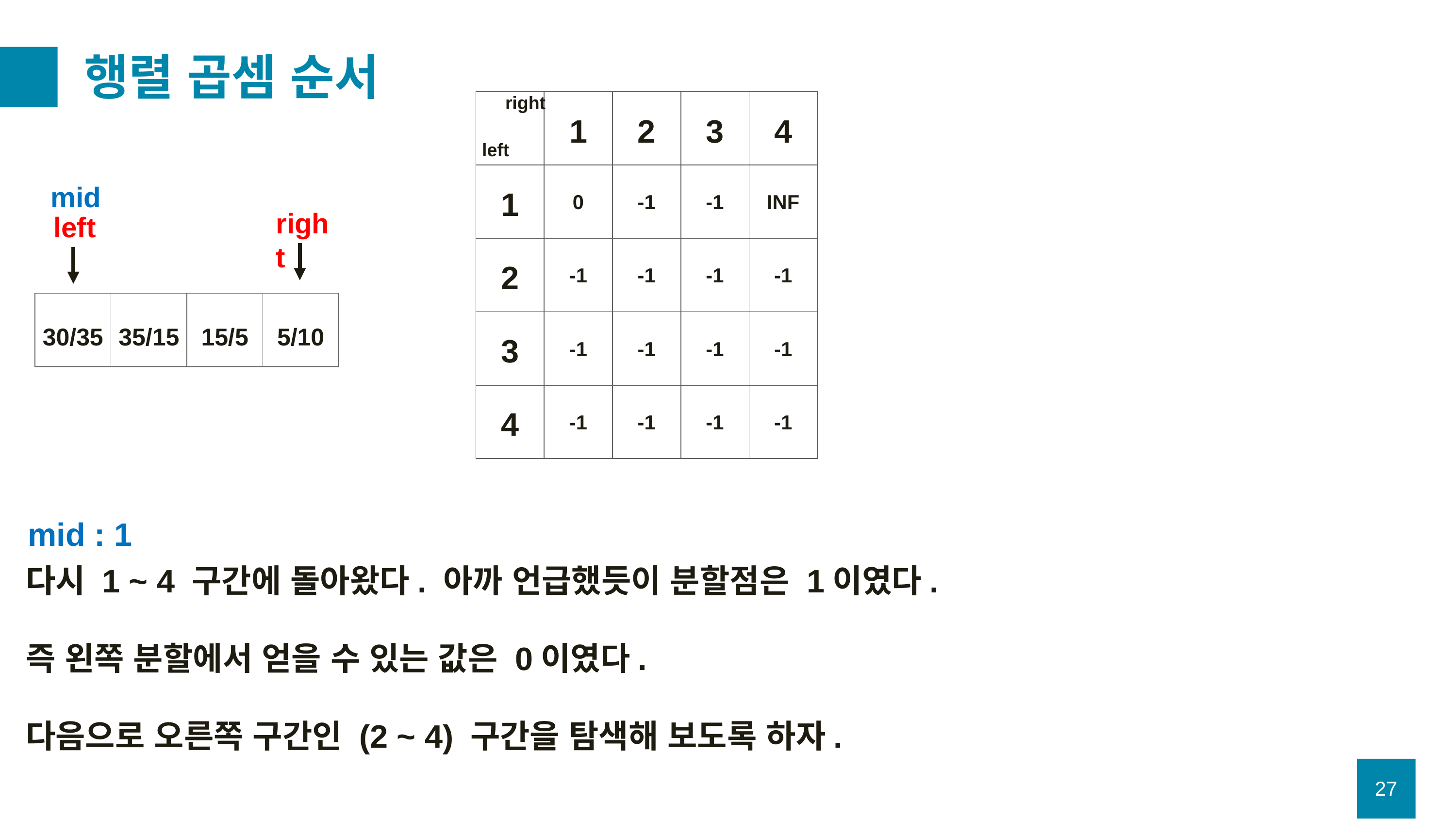

# 행렬 곱셈 순서
right
|  | 1 | 2 | 3 | 4 |
| --- | --- | --- | --- | --- |
| 1 | 0 | -1 | -1 | INF |
| 2 | -1 | -1 | -1 | -1 |
| 3 | -1 | -1 | -1 | -1 |
| 4 | -1 | -1 | -1 | -1 |
left
mid
right
left
| 30/35 | 35/15 | 15/5 | 5/10 |
| --- | --- | --- | --- |
mid : 1
다시 1 ~ 4 구간에 돌아왔다. 아까 언급했듯이 분할점은 1이였다.

즉 왼쪽 분할에서 얻을 수 있는 값은 0이였다.

다음으로 오른쪽 구간인 (2 ~ 4) 구간을 탐색해 보도록 하자.
27